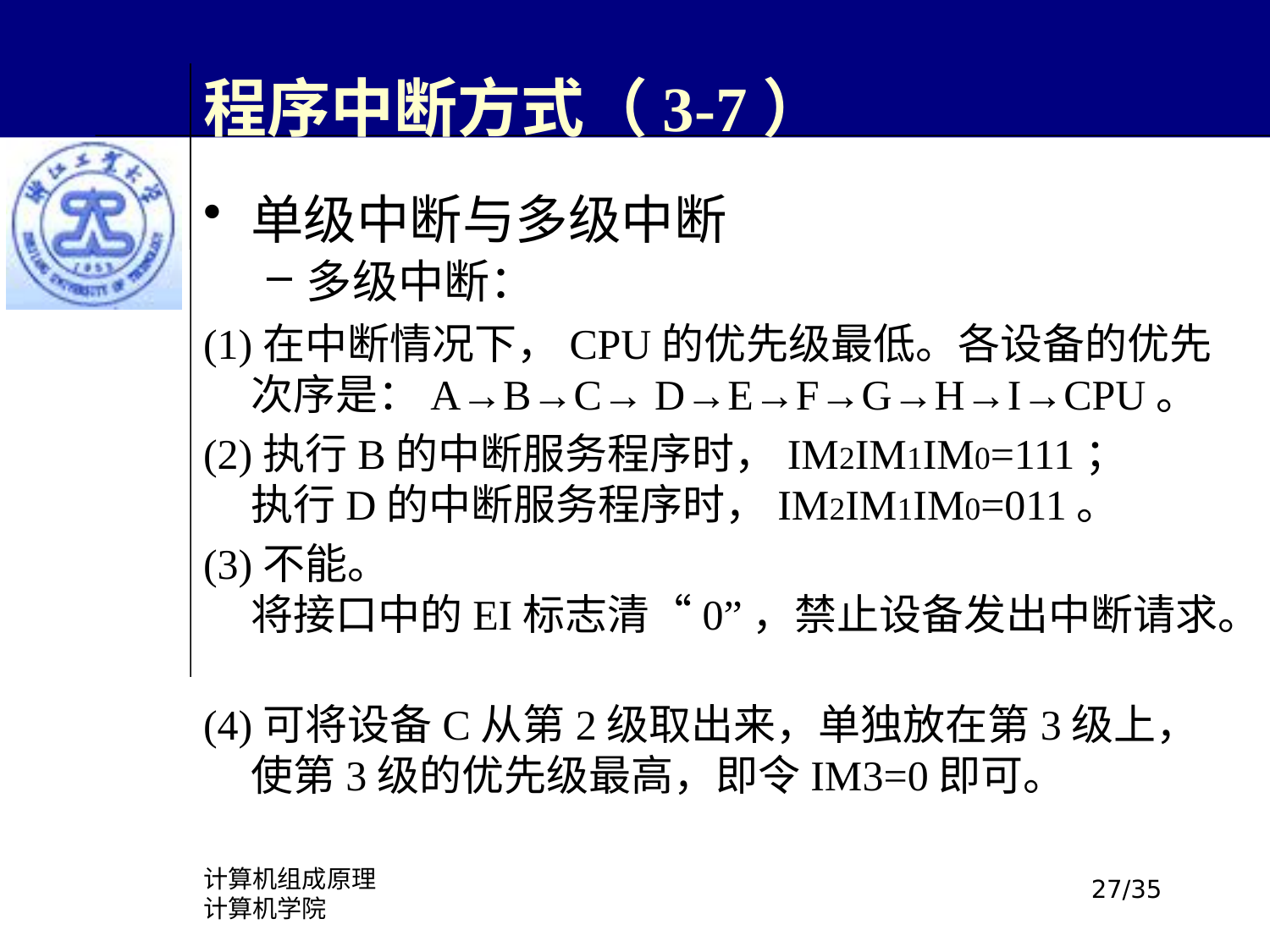

# 程序中断方式（3-7）
单级中断与多级中断
多级中断：
(1)在中断情况下，CPU的优先级最低。各设备的优先次序是：A→B→C→ D→E→F→G→H→I→CPU。
(2)执行B的中断服务程序时，IM2IM1IM0=111；
执行D的中断服务程序时，IM2IM1IM0=011。
(3)不能。
将接口中的EI标志清“0”，禁止设备发出中断请求。
(4)可将设备C从第2级取出来，单独放在第3级上，使第3级的优先级最高，即令IM3=0即可。

计算机组成原理
计算机学院
27/35